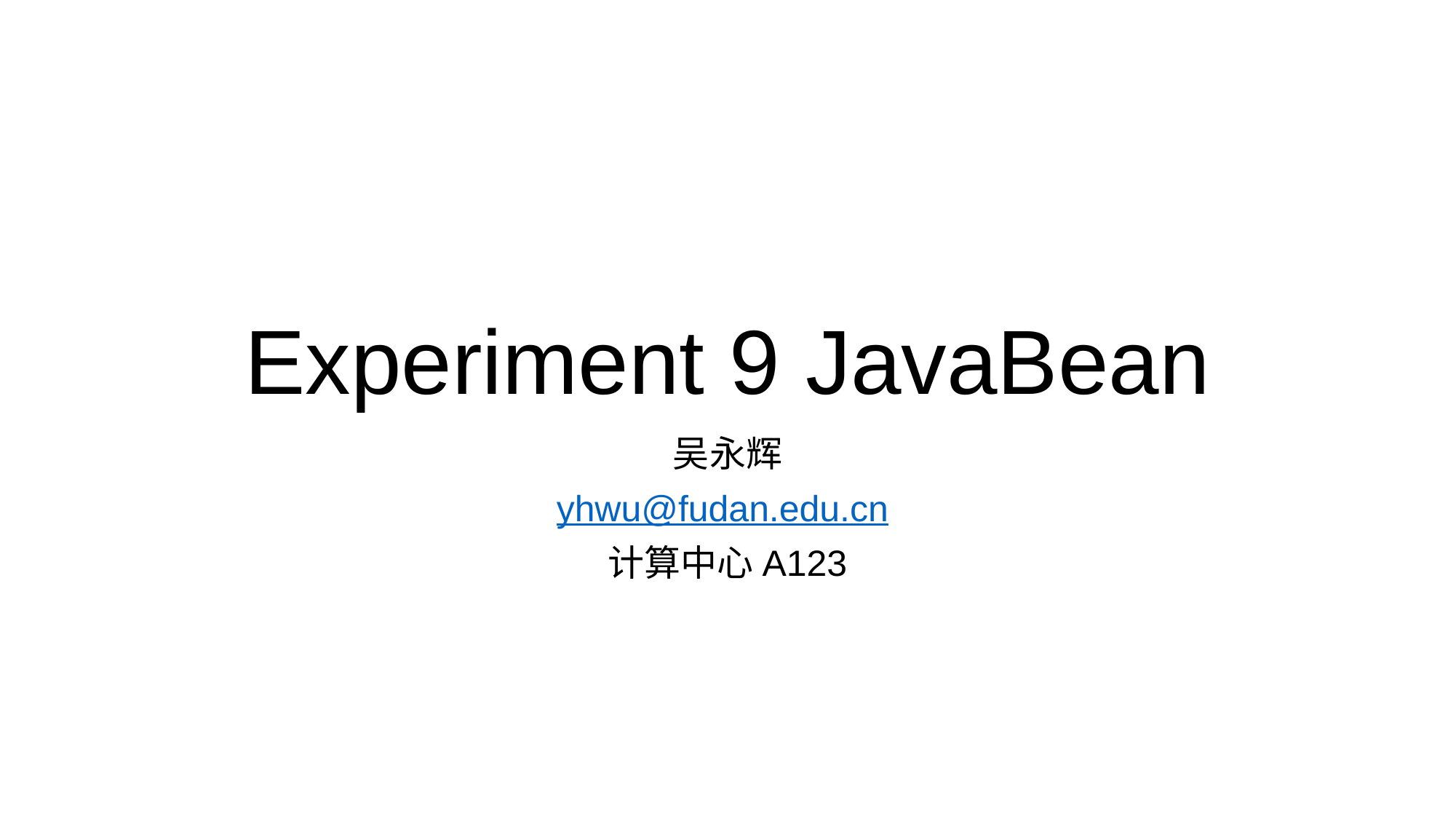

# Experiment 9 JavaBean
吴永辉
yhwu@fudan.edu.cn
计算中心A123